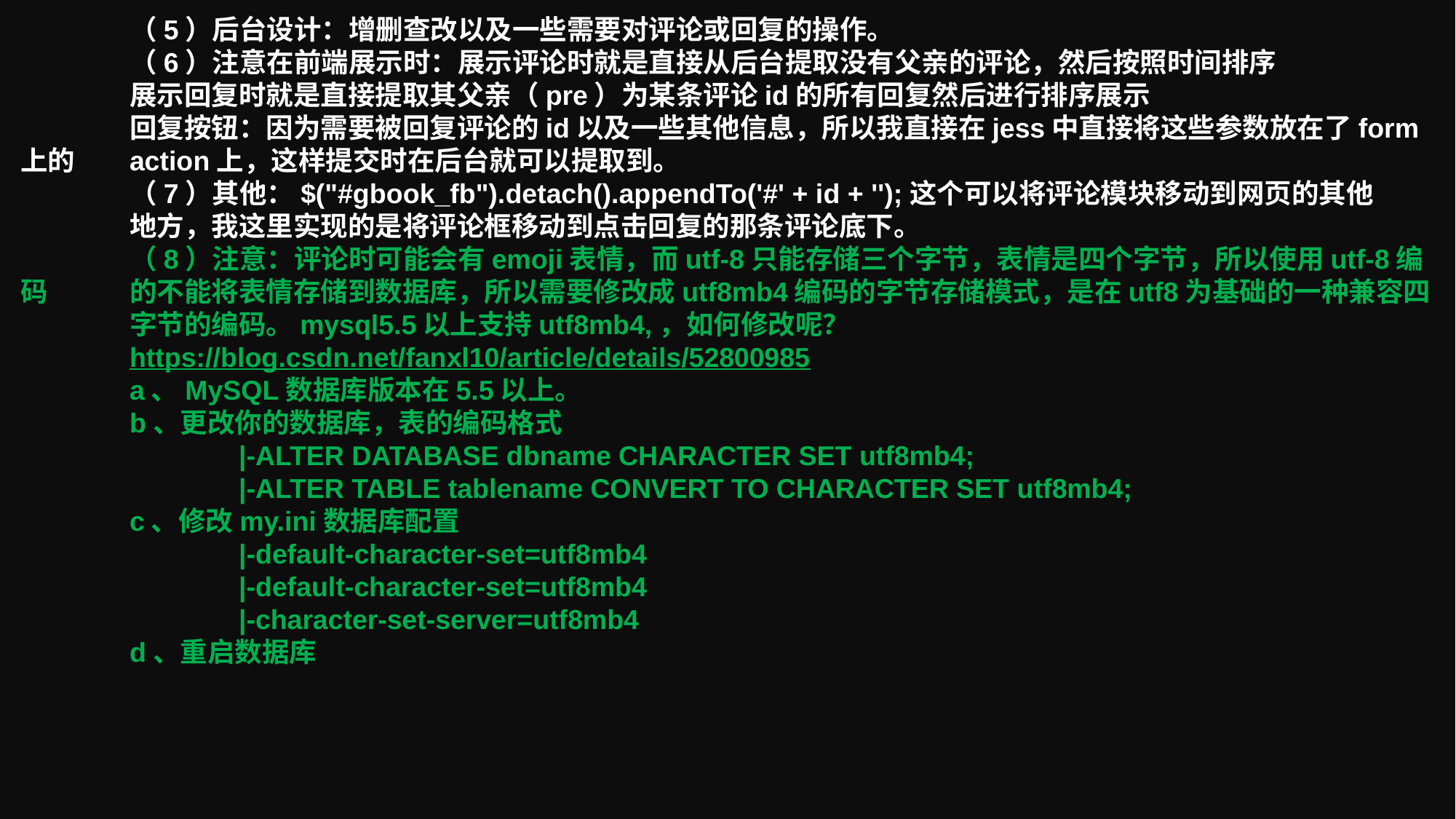

（5）后台设计：增删查改以及一些需要对评论或回复的操作。
	（6）注意在前端展示时：展示评论时就是直接从后台提取没有父亲的评论，然后按照时间排序
	展示回复时就是直接提取其父亲（pre）为某条评论id的所有回复然后进行排序展示
	回复按钮：因为需要被回复评论的id以及一些其他信息，所以我直接在jess中直接将这些参数放在了form上的	action上，这样提交时在后台就可以提取到。
	（7）其他：$("#gbook_fb").detach().appendTo('#' + id + '');这个可以将评论模块移动到网页的其他	地方，我这里实现的是将评论框移动到点击回复的那条评论底下。
	（8）注意：评论时可能会有emoji表情，而utf-8只能存储三个字节，表情是四个字节，所以使用utf-8编码	的不能将表情存储到数据库，所以需要修改成utf8mb4编码的字节存储模式，是在utf8为基础的一种兼容四	字节的编码。mysql5.5以上支持utf8mb4,，如何修改呢？
	https://blog.csdn.net/fanxl10/article/details/52800985
	a、MySQL数据库版本在5.5以上。
	b、更改你的数据库，表的编码格式
		|-ALTER DATABASE dbname CHARACTER SET utf8mb4;
		|-ALTER TABLE tablename CONVERT TO CHARACTER SET utf8mb4;
	c、修改my.ini数据库配置
		|-default-character-set=utf8mb4
		|-default-character-set=utf8mb4
		|-character-set-server=utf8mb4
	d、重启数据库